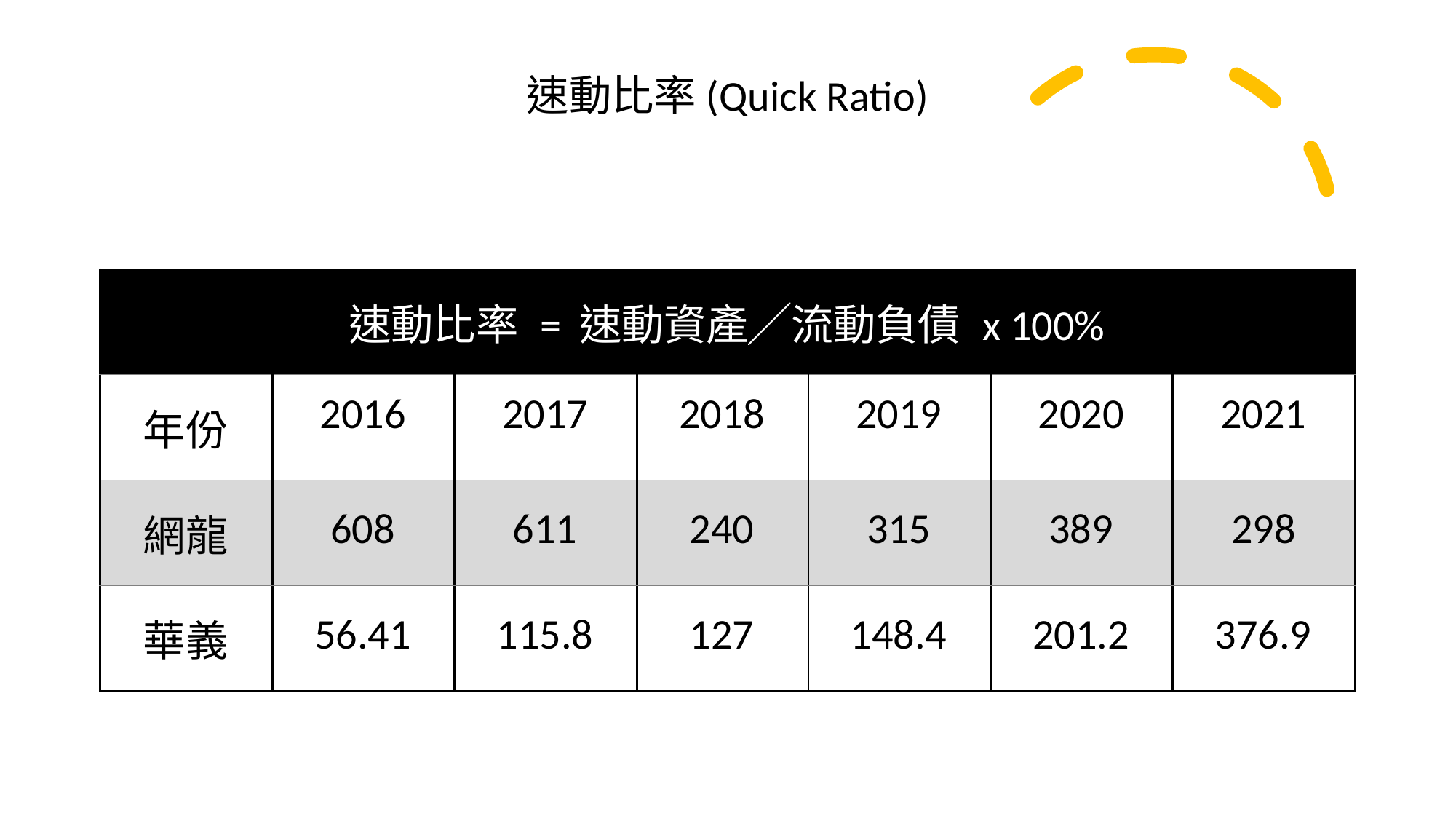

# 速動比率(Quick Ratio)

| 速動比率 = 速動資產╱流動負債 x 100% |  |  |  |  |  |  |
| --- | --- | --- | --- | --- | --- | --- |
| 年份 | 2016 | 2017 | 2018 | 2019 | 2020 | 2021 |
| 網龍 | 608 | 611 | 240 | 315 | 389 | 298 |
| 華義 | 56.41 | 115.8 | 127 | 148.4 | 201.2 | 376.9 |